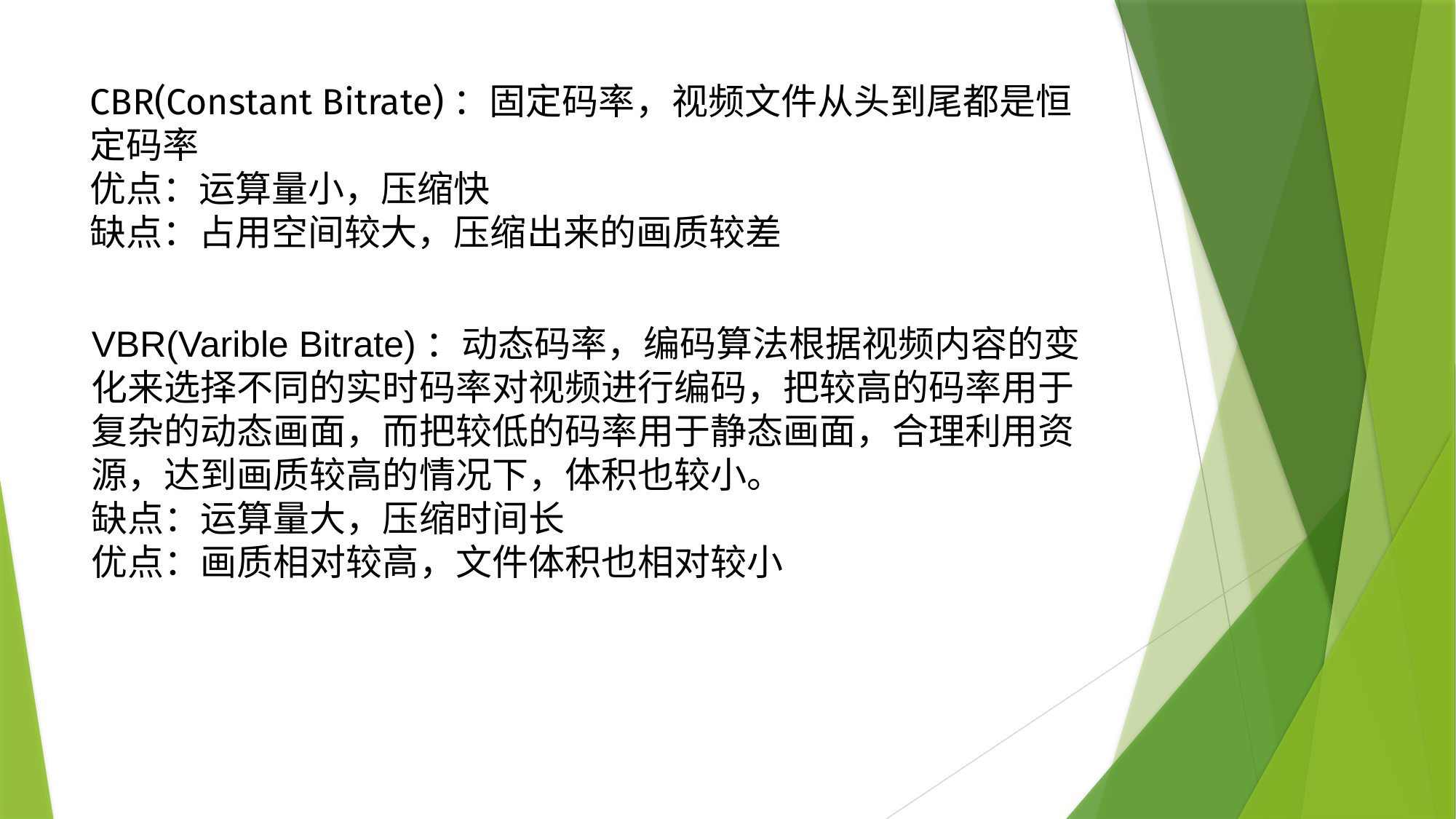

# CBR(Constant Bitrate)：固定码率，视频文件从头到尾都是恒定码率 优点：运算量小，压缩快 缺点：占用空间较大，压缩出来的画质较差
VBR(Varible Bitrate)：动态码率，编码算法根据视频内容的变化来选择不同的实时码率对视频进行编码，把较高的码率用于复杂的动态画面，而把较低的码率用于静态画面，合理利用资源，达到画质较高的情况下，体积也较小。
缺点：运算量大，压缩时间长
优点：画质相对较高，文件体积也相对较小